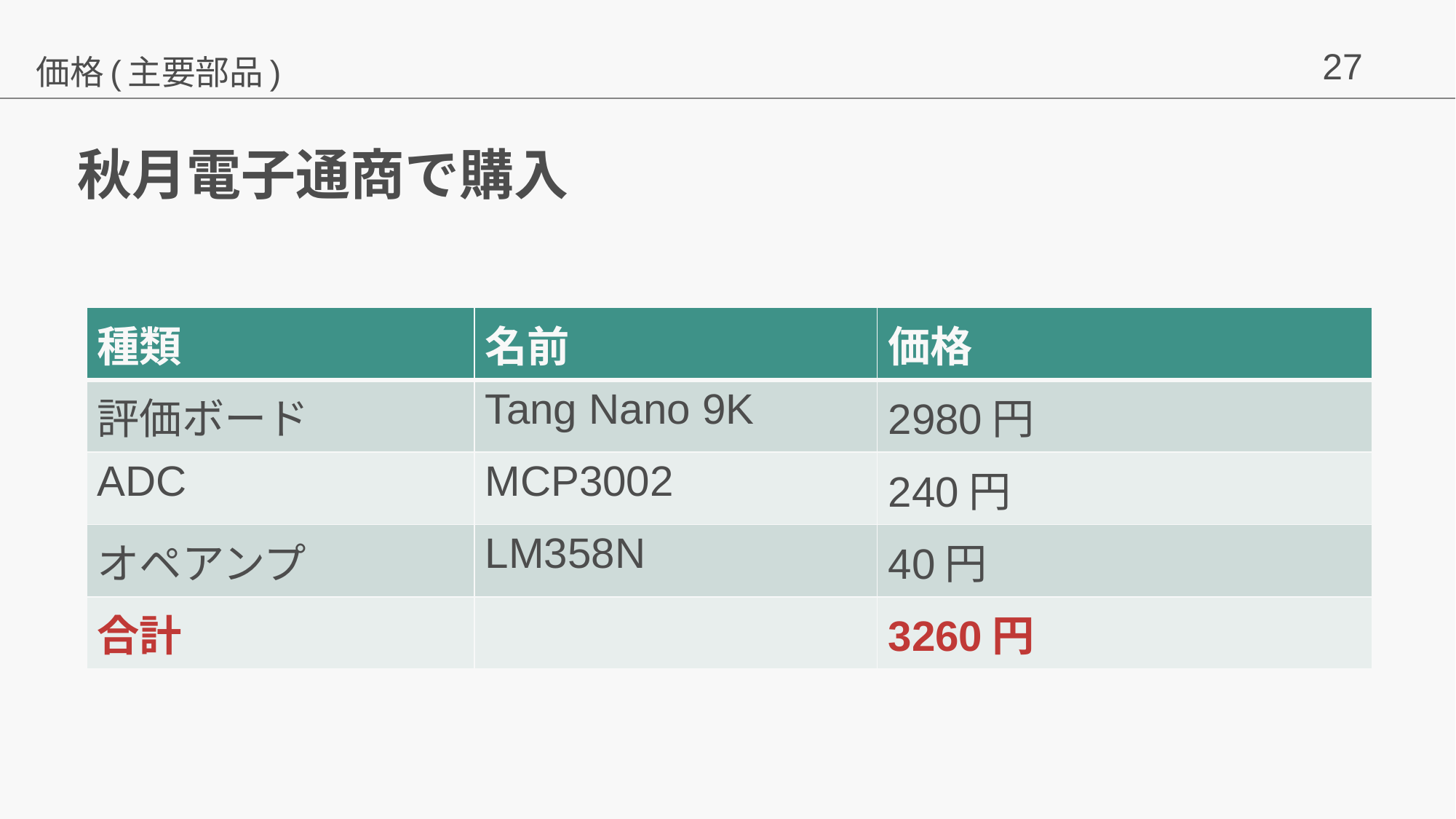

価格(主要部品)
# 秋月電子通商で購入

| 種類 | 名前 | 価格 |
| --- | --- | --- |
| 評価ボード | Tang Nano 9K | 2980円 |
| ADC | MCP3002 | 240円 |
| オペアンプ | LM358N | 40円 |
| 合計 |  | 3260円 |